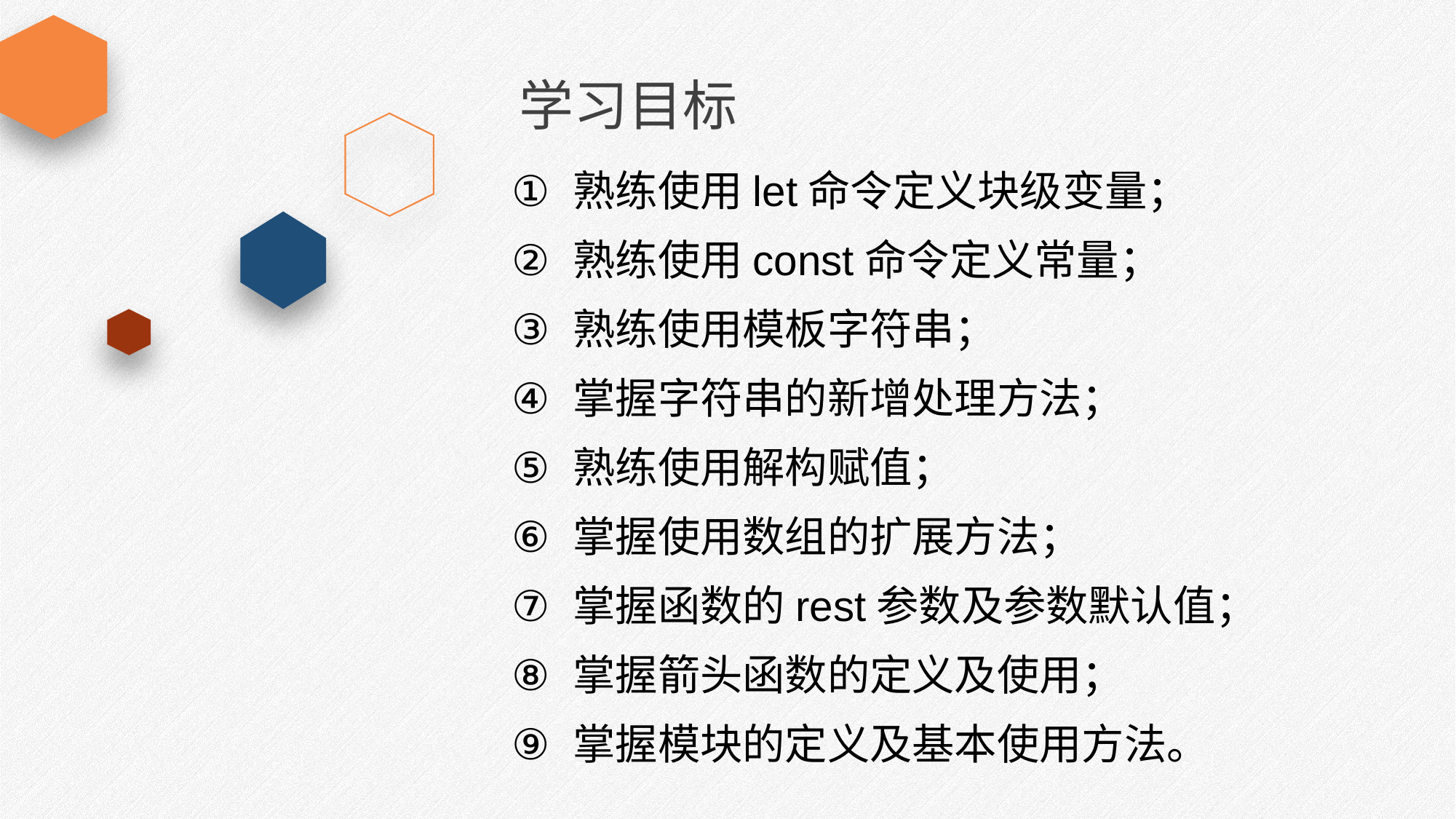

学习目标

熟练使用let命令定义块级变量；
熟练使用const命令定义常量；
熟练使用模板字符串；
掌握字符串的新增处理方法；
熟练使用解构赋值；
掌握使用数组的扩展方法；
掌握函数的rest参数及参数默认值；
掌握箭头函数的定义及使用；
掌握模块的定义及基本使用方法。